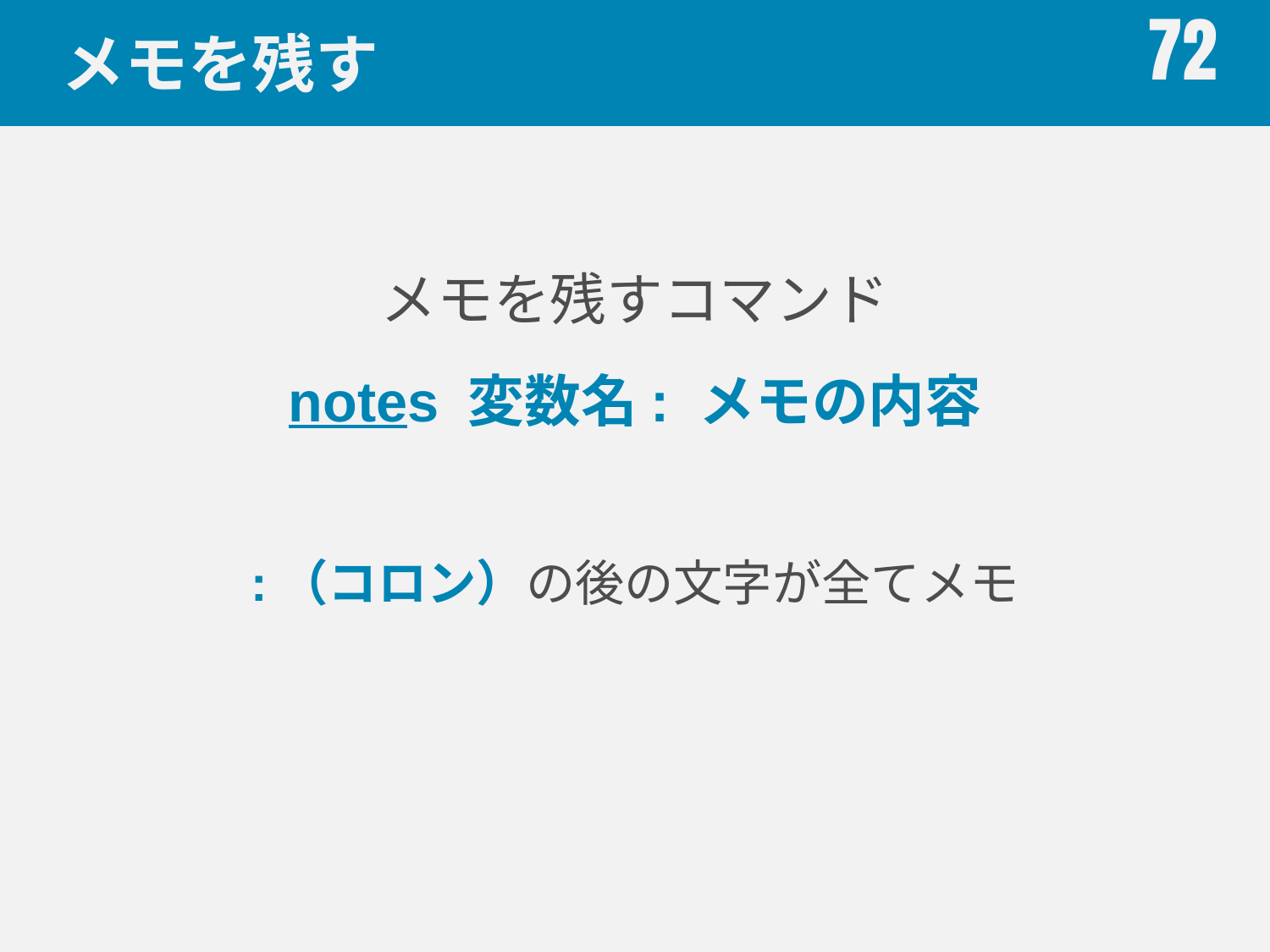

# メモを残す
 72

メモを残すコマンド
notes 変数名: メモの内容

:（コロン）の後の文字が全てメモ